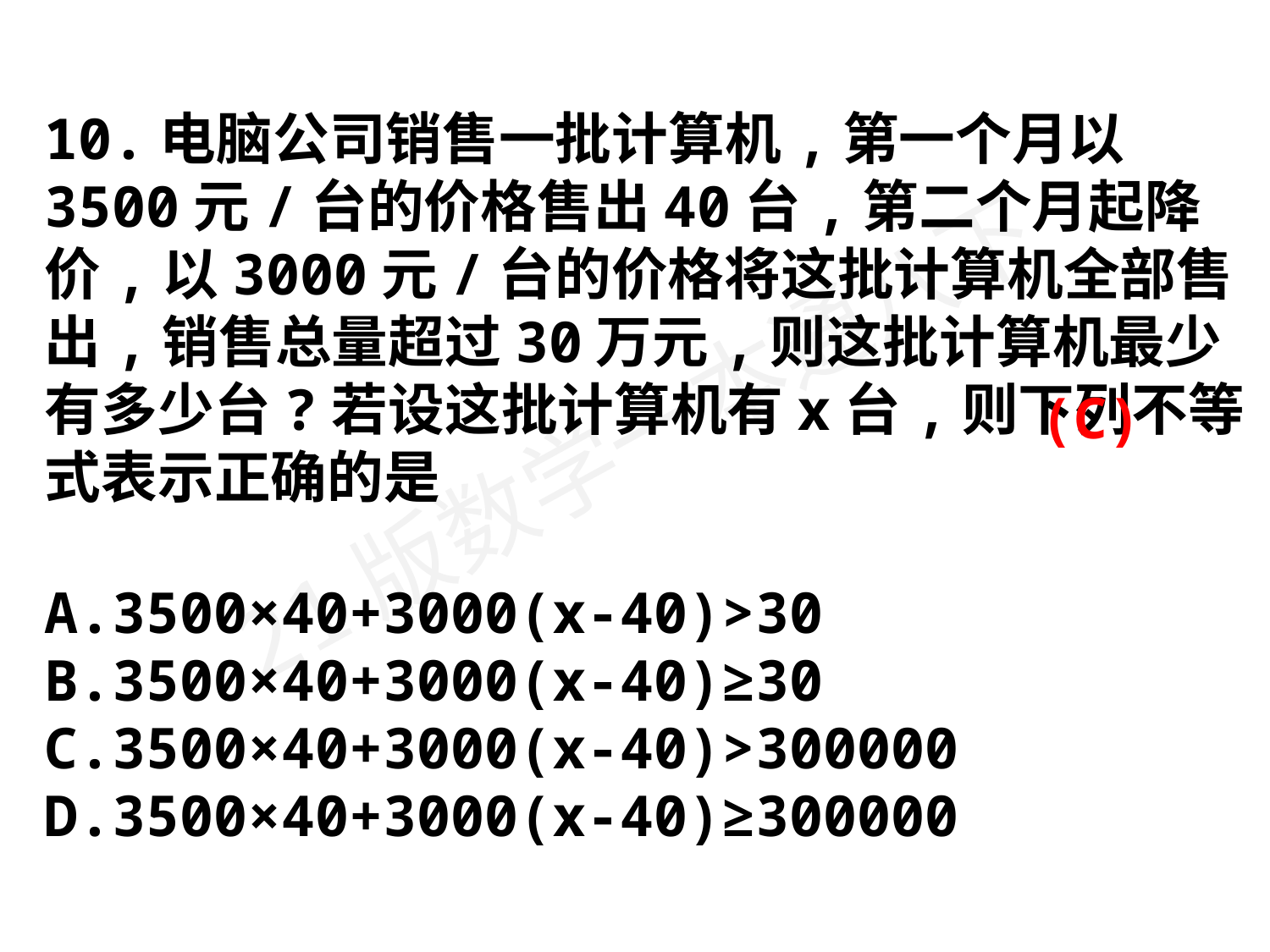

10.电脑公司销售一批计算机,第一个月以3500元/台的价格售出40台,第二个月起降价,以3000元/台的价格将这批计算机全部售出,销售总量超过30万元,则这批计算机最少有多少台?若设这批计算机有x台,则下列不等式表示正确的是

A.3500×40+3000(x-40)>30
B.3500×40+3000(x-40)≥30
C.3500×40+3000(x-40)>300000
D.3500×40+3000(x-40)≥300000
(C)